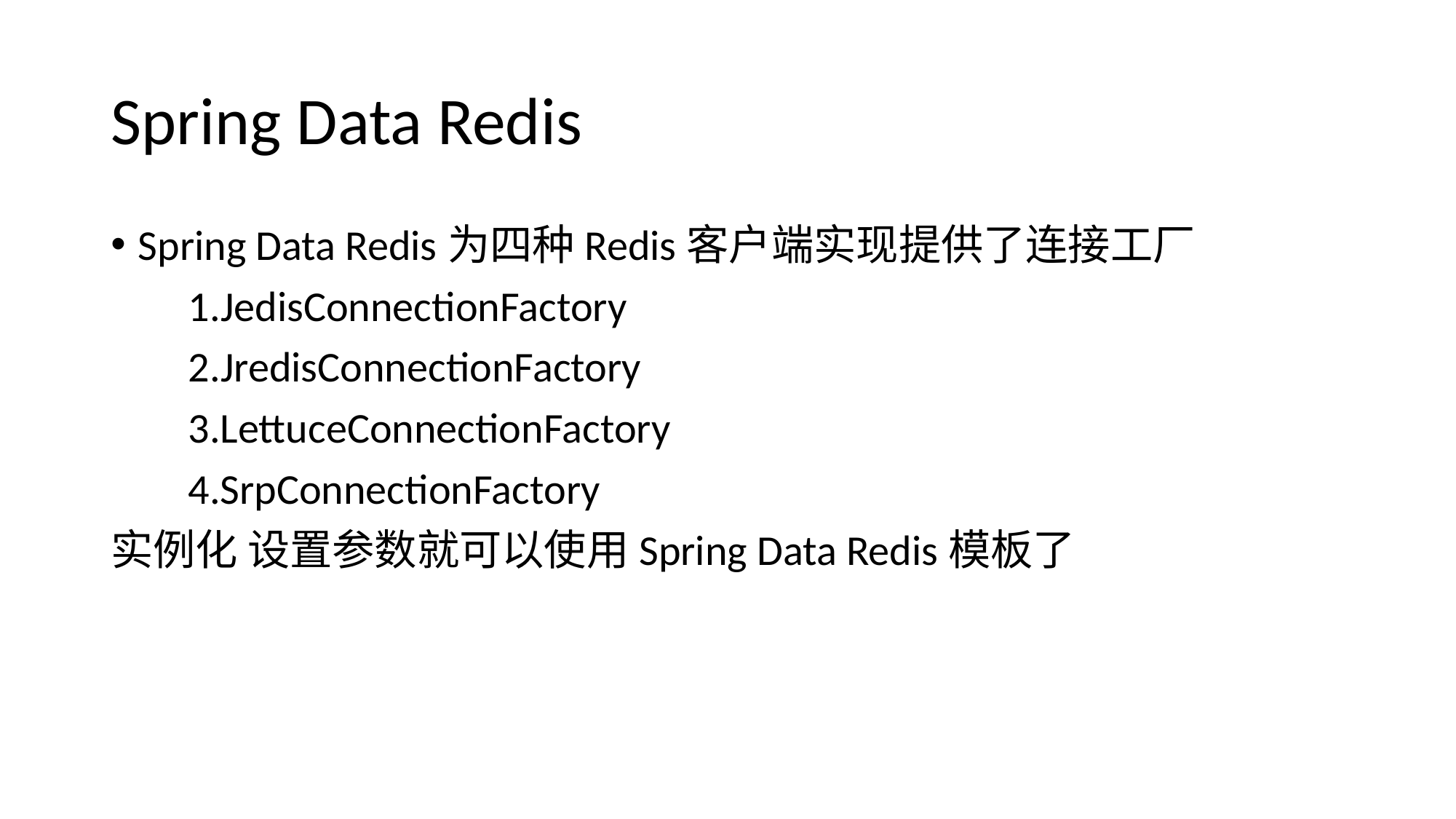

# Spring Data Redis
Spring Data Redis为四种Redis客户端实现提供了连接工厂
        1.JedisConnectionFactory
        2.JredisConnectionFactory
        3.LettuceConnectionFactory
        4.SrpConnectionFactory
实例化 设置参数就可以使用Spring Data Redis模板了